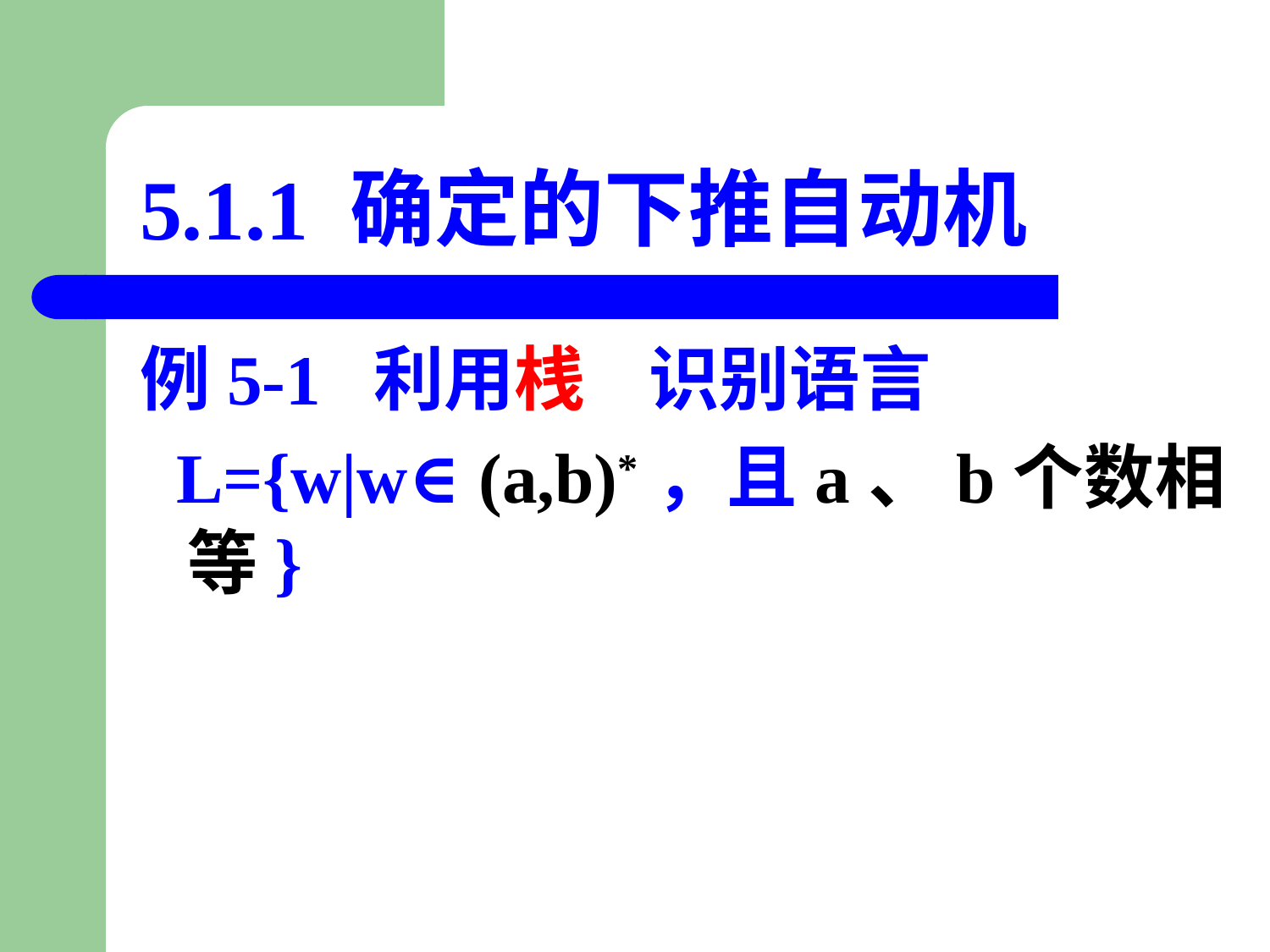

# 5.1.1 确定的下推自动机
例5-1  利用桟    识别语言
  L={w|w∈(a,b)*，且a、b个数相等}